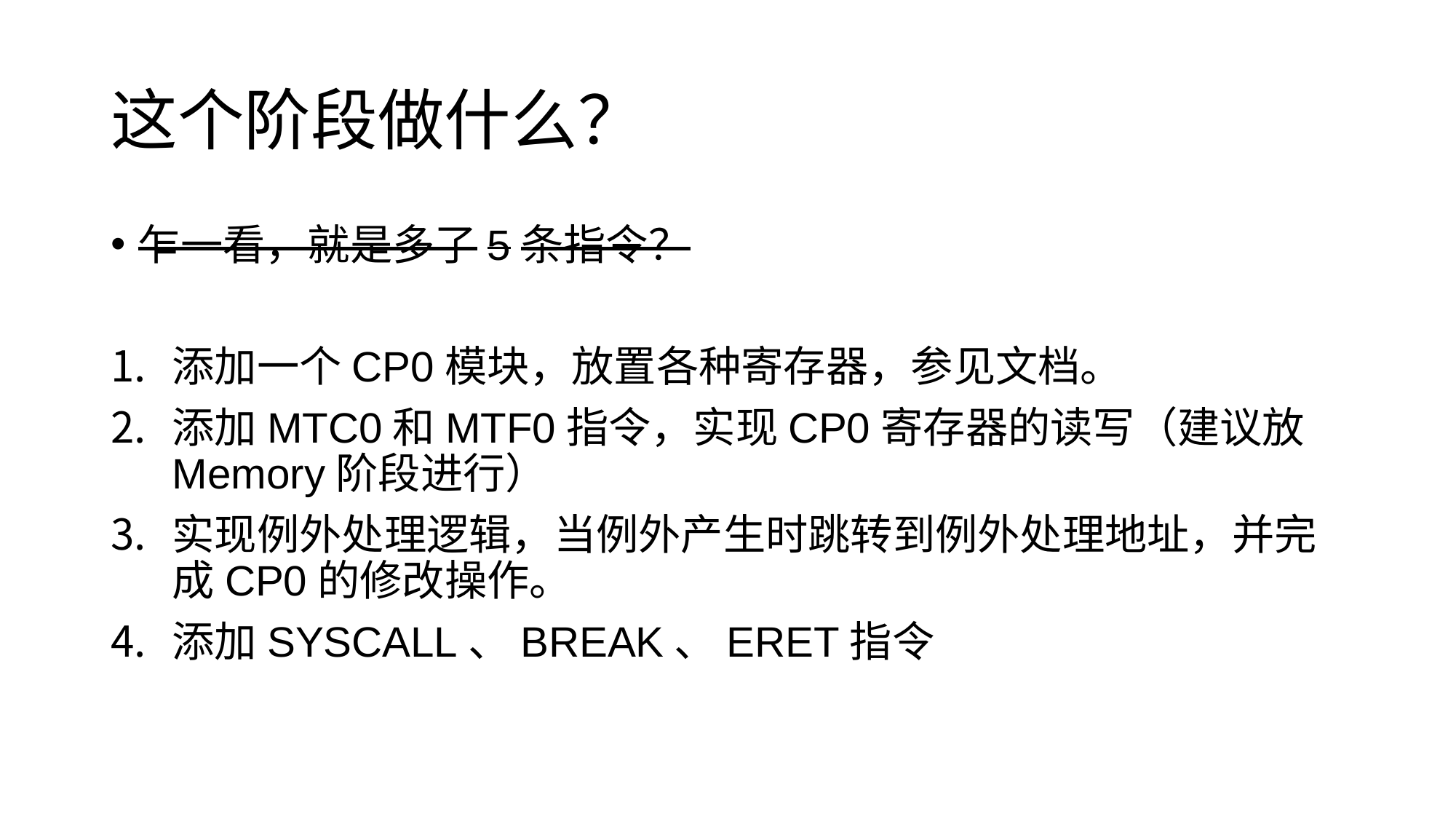

# 这个阶段做什么？
乍一看，就是多了5条指令？

添加一个CP0模块，放置各种寄存器，参见文档。
添加MTC0和MTF0指令，实现CP0寄存器的读写（建议放Memory阶段进行）
实现例外处理逻辑，当例外产生时跳转到例外处理地址，并完成CP0的修改操作。
添加SYSCALL、BREAK、ERET指令